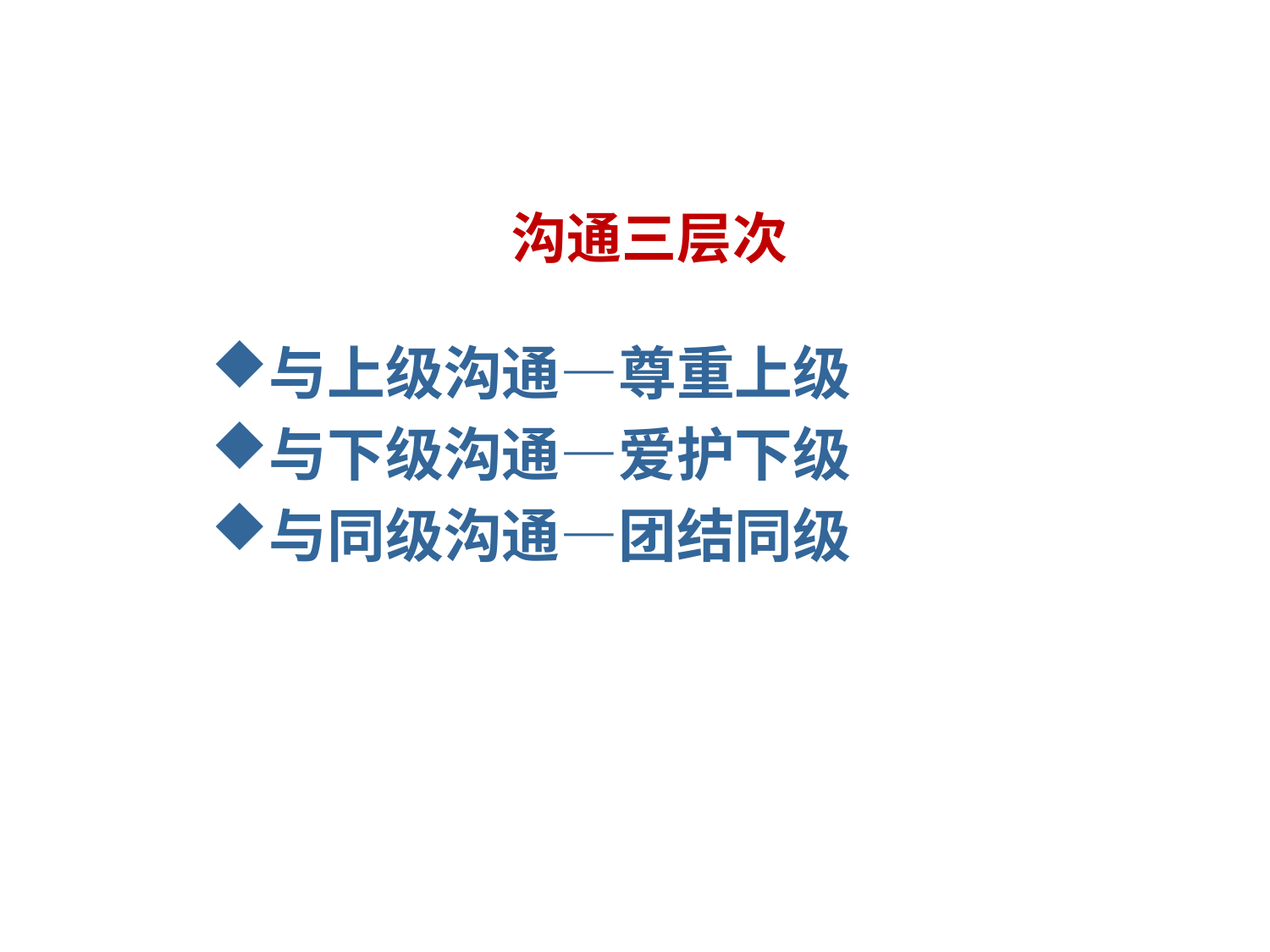

# 沟通三层次
与上级沟通—尊重上级
与下级沟通—爱护下级
与同级沟通—团结同级